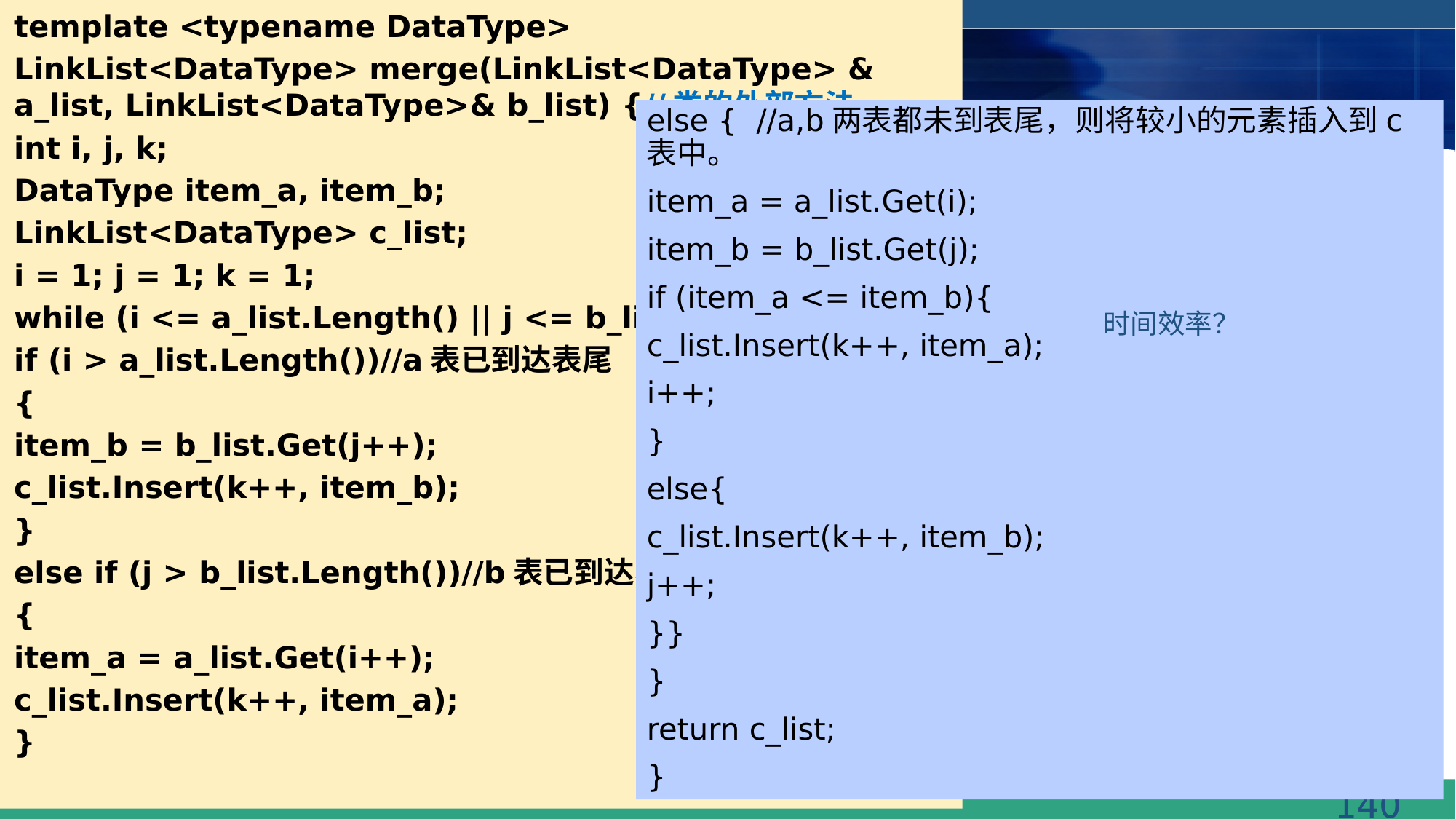

template <typename DataType>
LinkList<DataType> merge(LinkList<DataType> & a_list, LinkList<DataType>& b_list) {//类的外部方法
int i, j, k;
DataType item_a, item_b;
LinkList<DataType> c_list;
i = 1; j = 1; k = 1;
while (i <= a_list.Length() || j <= b_list.Length()) {
if (i > a_list.Length())//a表已到达表尾
{
item_b = b_list.Get(j++);
c_list.Insert(k++, item_b);
}
else if (j > b_list.Length())//b表已到达表尾
{
item_a = a_list.Get(i++);
c_list.Insert(k++, item_a);
}

else {  //a,b两表都未到表尾，则将较小的元素插入到c表中。
item_a = a_list.Get(i);
item_b = b_list.Get(j);
if (item_a <= item_b){
c_list.Insert(k++, item_a);
i++;
}
else{
c_list.Insert(k++, item_b);
j++;
}}
}
return c_list;
}
时间效率？